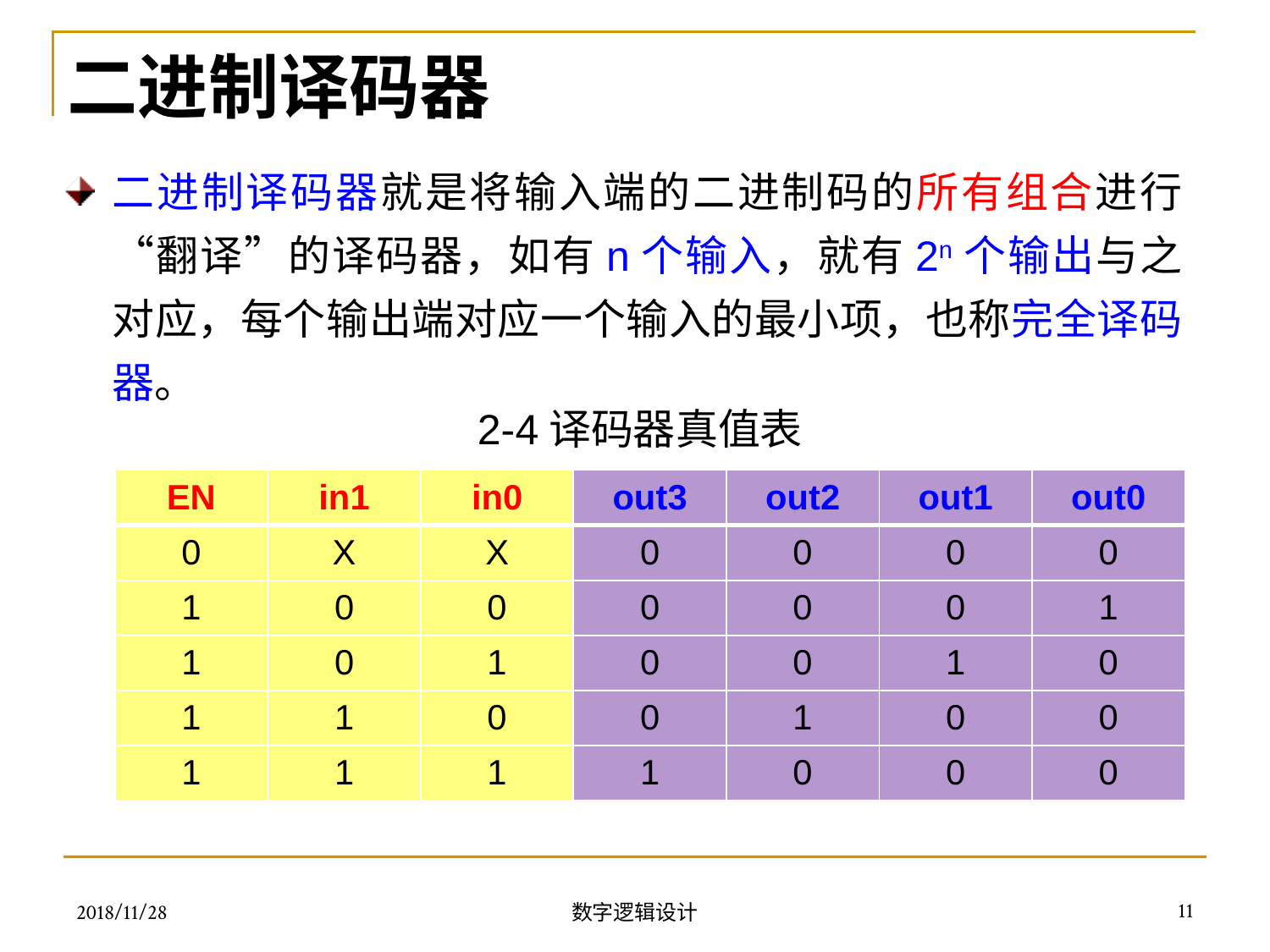

二进制译码器
二进制译码器就是将输入端的二进制码的所有组合进行“翻译”的译码器，如有n个输入，就有2n个输出与之对应，每个输出端对应一个输入的最小项，也称完全译码器。
2-4译码器真值表
| EN | in1 | in0 | out3 | out2 | out1 | out0 |
| --- | --- | --- | --- | --- | --- | --- |
| 0 | X | X | 0 | 0 | 0 | 0 |
| 1 | 0 | 0 | 0 | 0 | 0 | 1 |
| 1 | 0 | 1 | 0 | 0 | 1 | 0 |
| 1 | 1 | 0 | 0 | 1 | 0 | 0 |
| 1 | 1 | 1 | 1 | 0 | 0 | 0 |
2018/11/28
11
数字逻辑设计